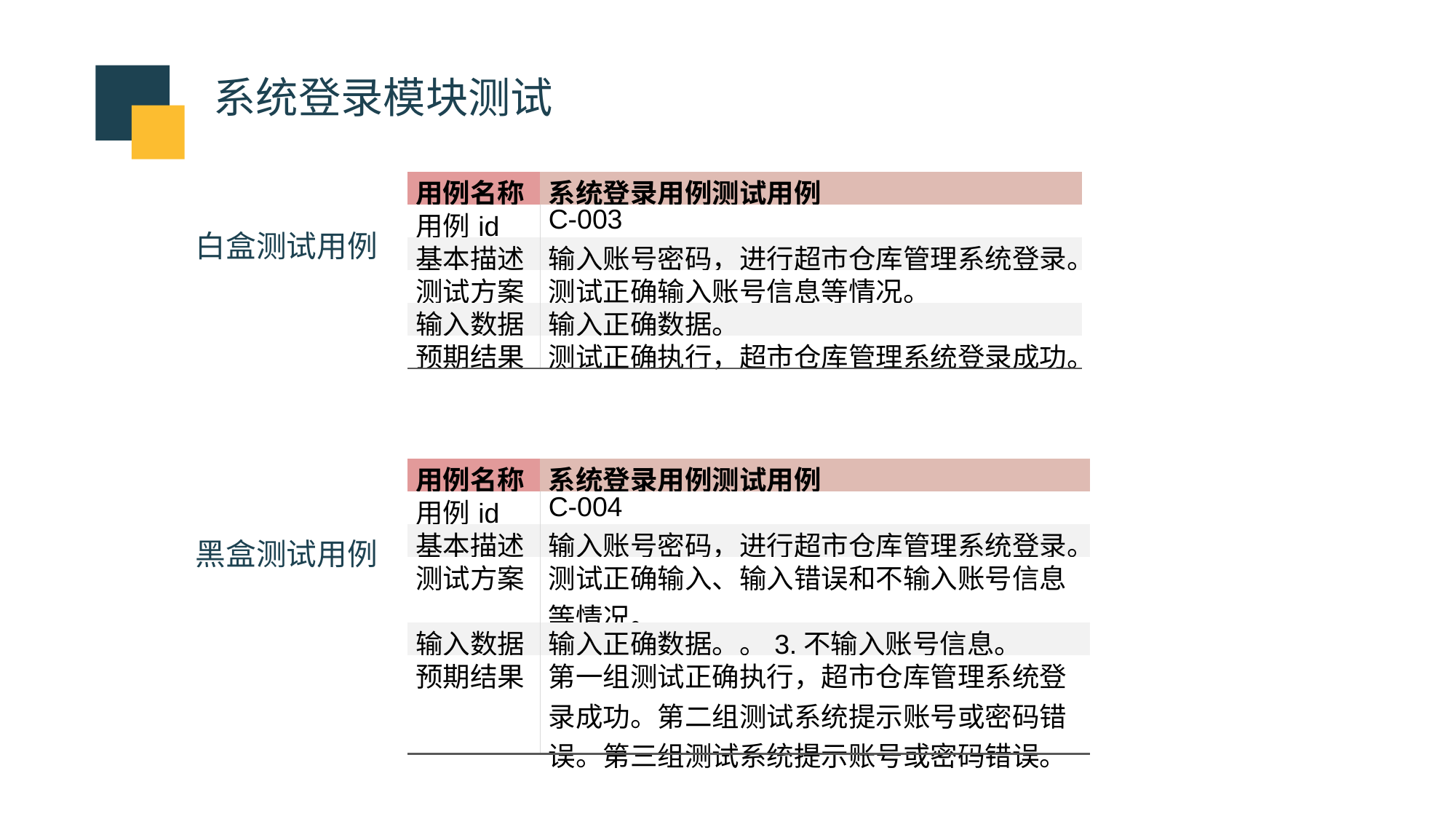

系统登录模块测试
| 用例名称 | 系统登录用例测试用例 |
| --- | --- |
| 用例id | C-003 |
| 基本描述 | 输入账号密码，进行超市仓库管理系统登录。 |
| 测试方案 | 测试正确输入账号信息等情况。 |
| 输入数据 | 输入正确数据。 |
| 预期结果 | 测试正确执行，超市仓库管理系统登录成功。 |
白盒测试用例
| 用例名称 | 系统登录用例测试用例 |
| --- | --- |
| 用例id | C-004 |
| 基本描述 | 输入账号密码，进行超市仓库管理系统登录。 |
| 测试方案 | 测试正确输入、输入错误和不输入账号信息等情况。 |
| 输入数据 | 输入正确数据。。3.不输入账号信息。 |
| 预期结果 | 第一组测试正确执行，超市仓库管理系统登录成功。第二组测试系统提示账号或密码错误。第三组测试系统提示账号或密码错误。 |
黑盒测试用例